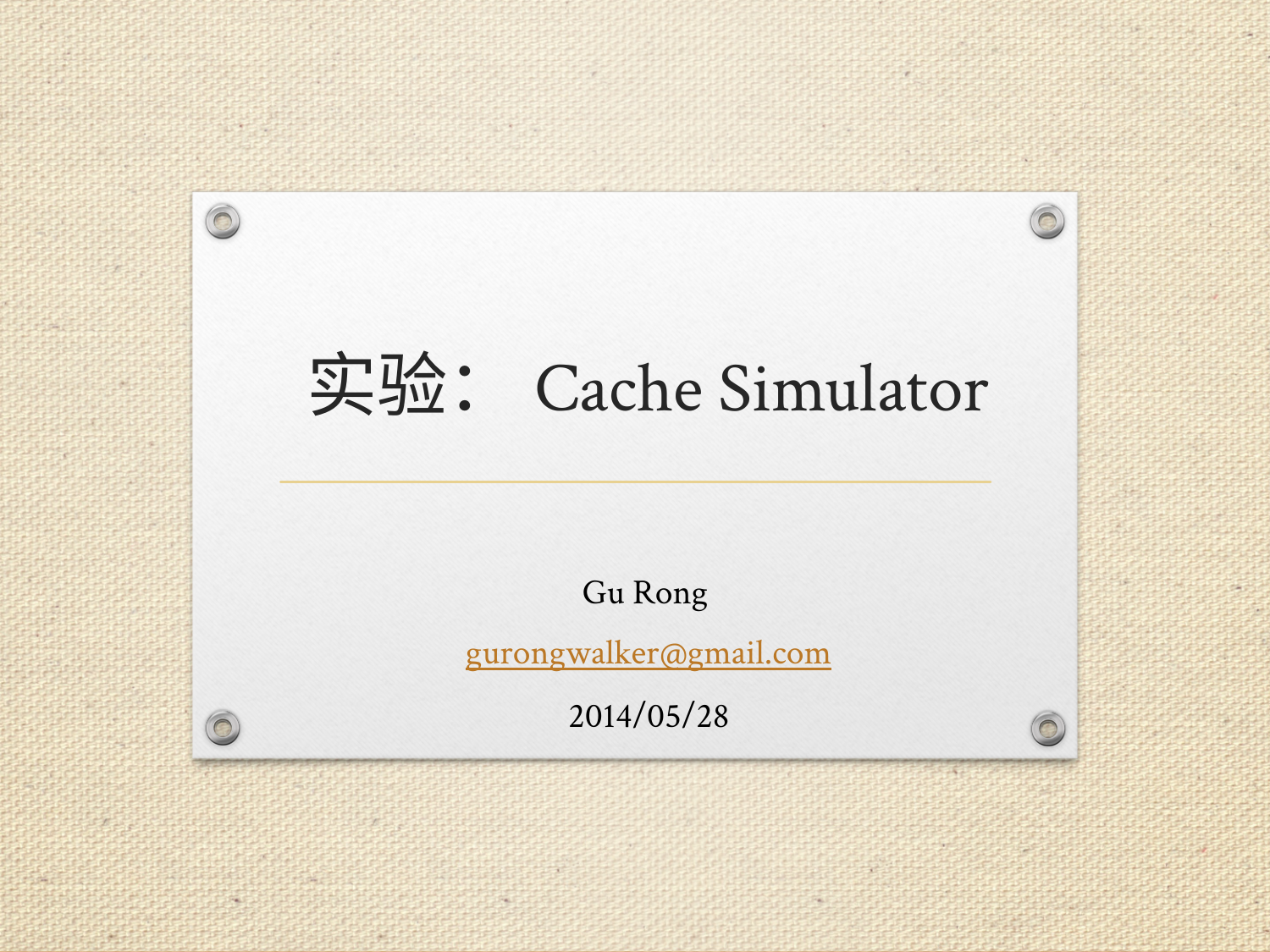

# 实验：Cache Simulator
Gu Rong
gurongwalker@gmail.com
2014/05/28